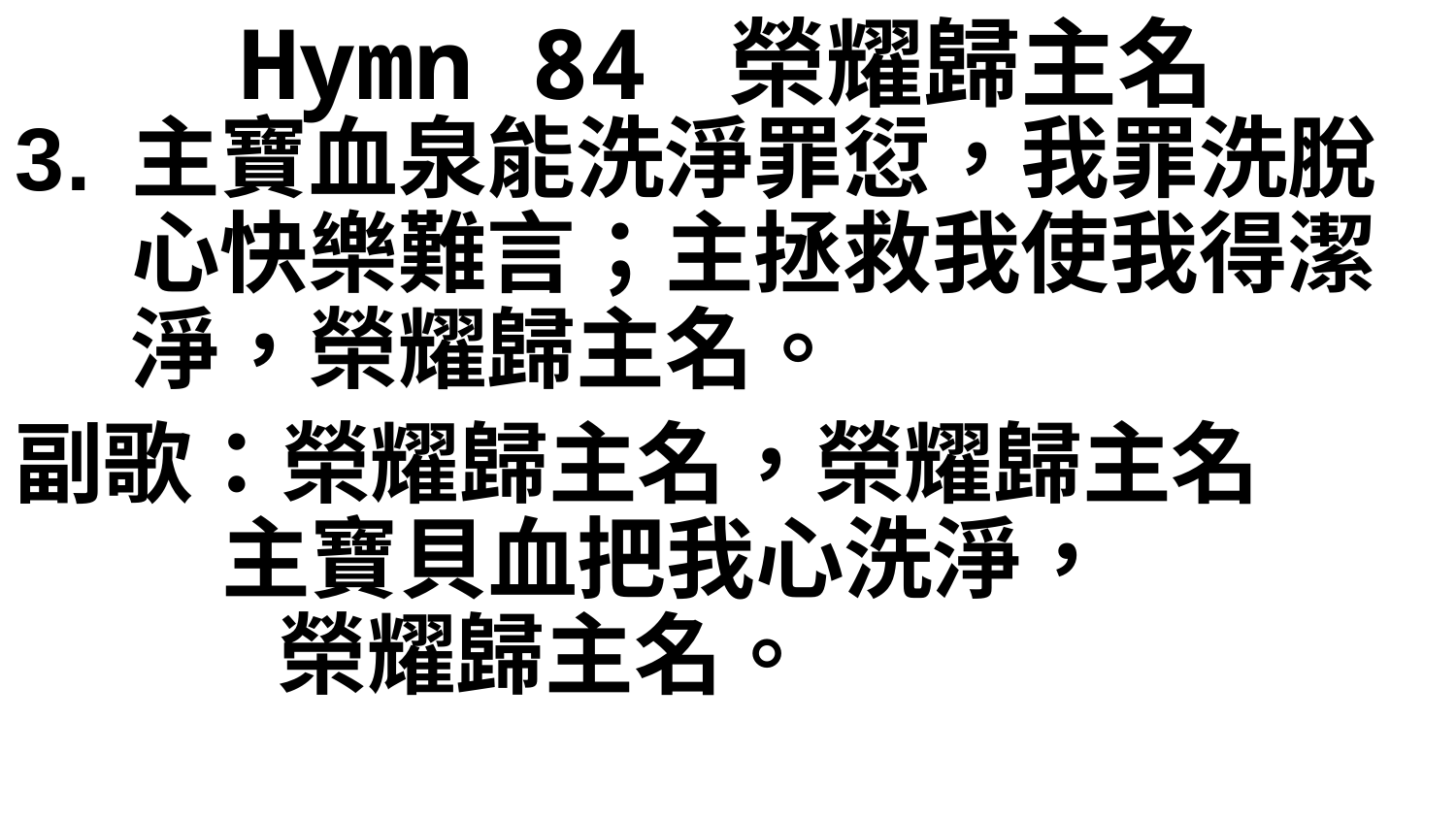

# Hymn 84 榮耀歸主名

主寶血泉能洗淨罪愆，我罪洗脫心快樂難言；主拯救我使我得潔淨，榮耀歸主名。
副歌：榮耀歸主名，榮耀歸主名
　主寶貝血把我心洗淨，
		榮耀歸主名。